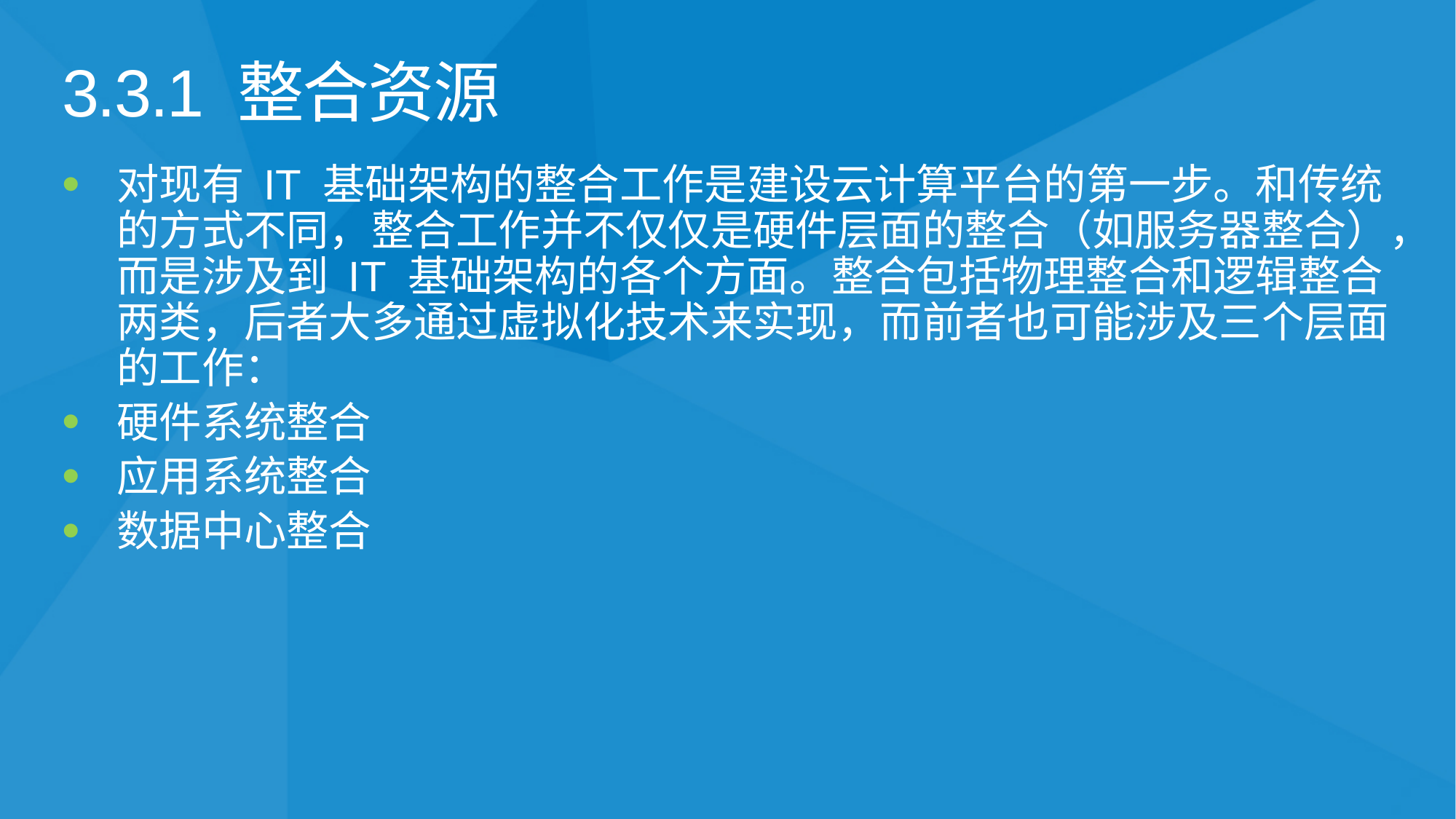

# 3.3.1 整合资源
对现有 IT 基础架构的整合工作是建设云计算平台的第一步。和传统的方式不同，整合工作并不仅仅是硬件层面的整合（如服务器整合），而是涉及到 IT 基础架构的各个方面。整合包括物理整合和逻辑整合两类，后者大多通过虚拟化技术来实现，而前者也可能涉及三个层面的工作：
硬件系统整合
应用系统整合
数据中心整合